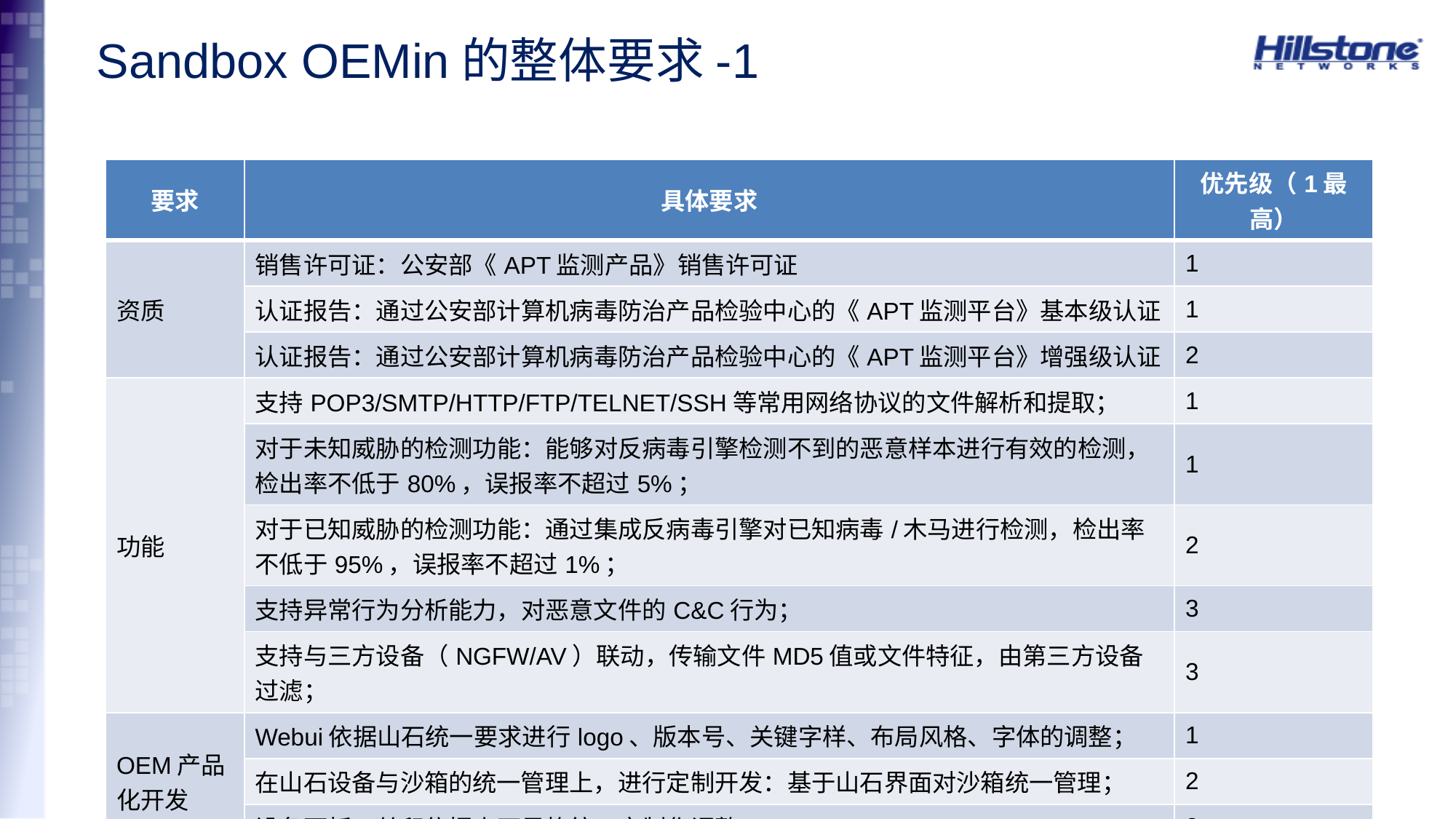

# Sandbox OEMin的整体要求-1
| 要求 | 具体要求 | 优先级（1最高） |
| --- | --- | --- |
| 资质 | 销售许可证：公安部《APT监测产品》销售许可证 | 1 |
|  | 认证报告：通过公安部计算机病毒防治产品检验中心的《APT监测平台》基本级认证 | 1 |
|  | 认证报告：通过公安部计算机病毒防治产品检验中心的《APT监测平台》增强级认证 | 2 |
| 功能 | 支持POP3/SMTP/HTTP/FTP/TELNET/SSH等常用网络协议的文件解析和提取； | 1 |
|  | 对于未知威胁的检测功能：能够对反病毒引擎检测不到的恶意样本进行有效的检测，检出率不低于80%，误报率不超过5%； | 1 |
|  | 对于已知威胁的检测功能：通过集成反病毒引擎对已知病毒/木马进行检测，检出率不低于95%，误报率不超过1%； | 2 |
|  | 支持异常行为分析能力，对恶意文件的C&C行为； | 3 |
|  | 支持与三方设备（NGFW/AV）联动，传输文件MD5值或文件特征，由第三方设备过滤； | 3 |
| OEM产品化开发 | Webui依据山石统一要求进行logo、版本号、关键字样、布局风格、字体的调整； | 1 |
|  | 在山石设备与沙箱的统一管理上，进行定制开发：基于山石界面对沙箱统一管理； | 2 |
|  | 设备面板、丝印依据山石风格统一定制化调整； | 3 |